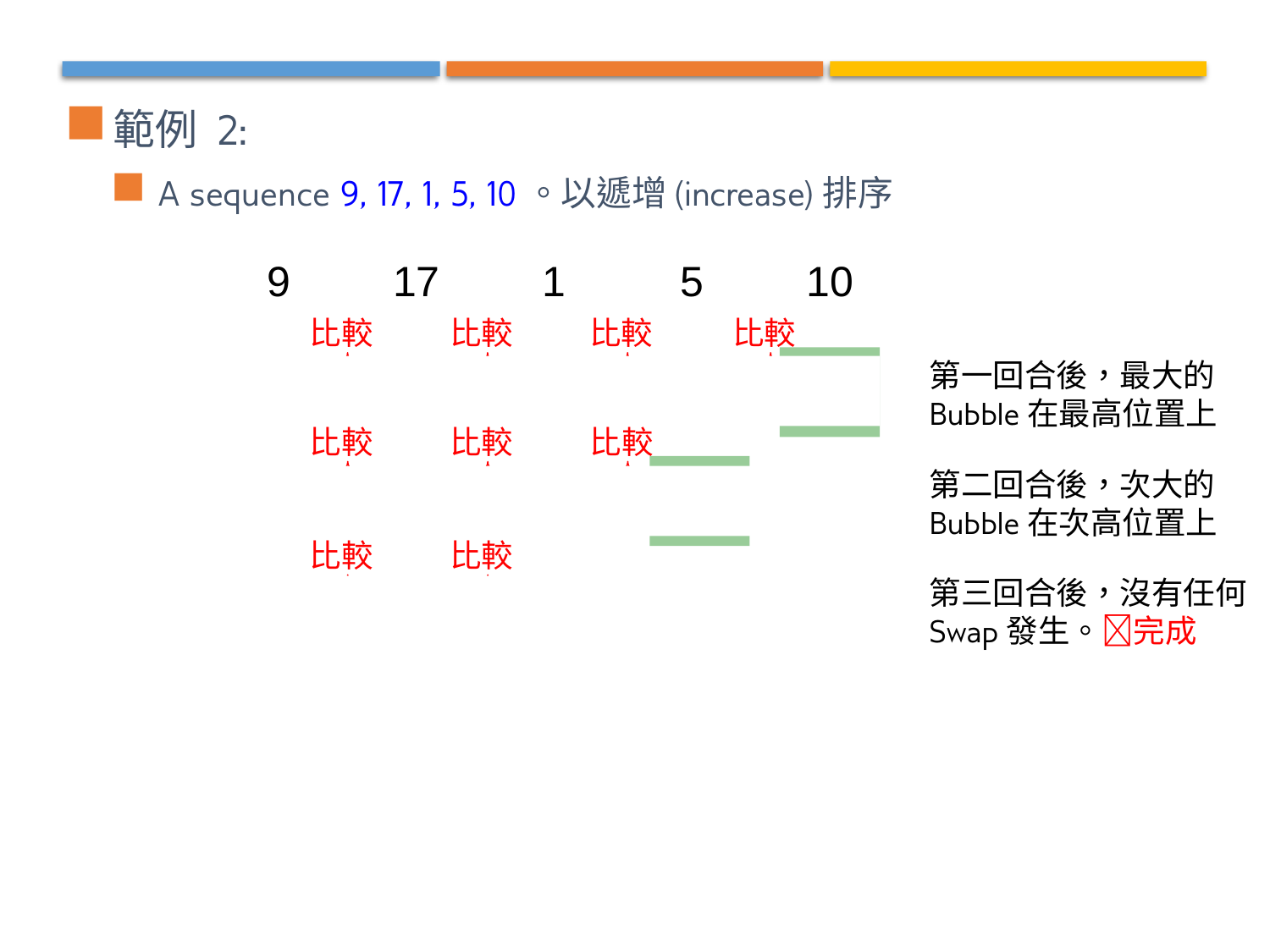

範例 2:
A sequence 9, 17, 1, 5, 10。以遞增(increase)排序
|  | 9 | 17 | 1 | 5 | 10 |
| --- | --- | --- | --- | --- | --- |
| Pass 1: | 9 | 17 | 1 | 5 | 10 |
| Pass 2: | 9 | 1 | 5 | 10 | 17 |
| Pass 3: | 1 | 5 | 9 | 10 | 17 |
| Solution: | 1 | 5 | 9 | 10 | 17 |

比較

比較

比較

比較
| 9 | 1 | 17 | 5 | 10 |
| --- | --- | --- | --- | --- |
| 9 | 1 | 5 | 17 | 10 |
| --- | --- | --- | --- | --- |
| 9 | 1 | 5 | 10 | 17 |
| --- | --- | --- | --- | --- |

第一回合後，最大的
Bubble在最高位置上

比較

比較

比較
| 1 | 9 | 5 | 10 | 17 |
| --- | --- | --- | --- | --- |
| 1 | 5 | 9 | 10 | 17 |
| --- | --- | --- | --- | --- |

第二回合後，次大的
Bubble在次高位置上

比較

比較
第三回合後，沒有任何Swap發生。∴完成